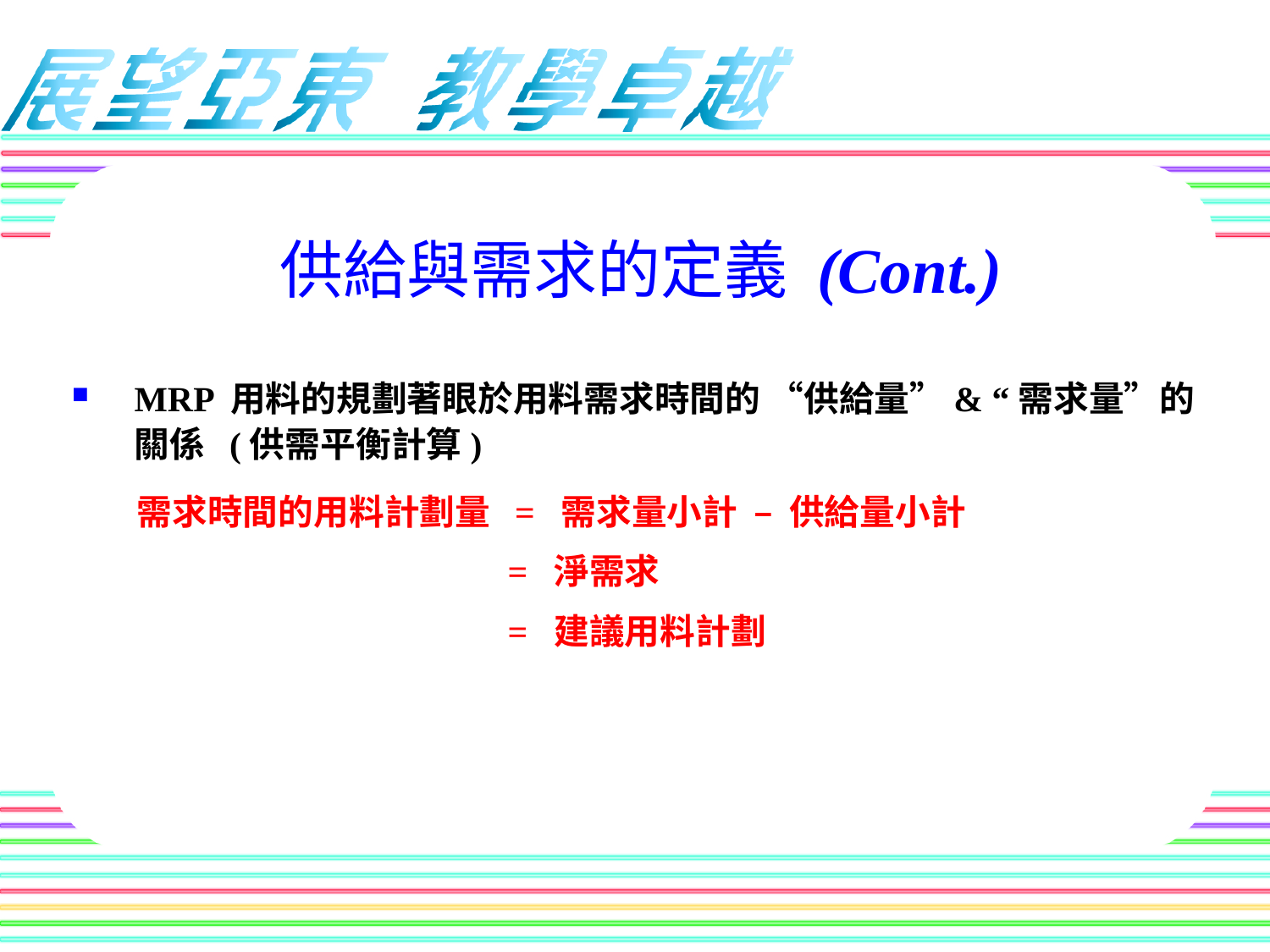

供給與需求的定義 (Cont.)
MRP 用料的規劃著眼於用料需求時間的 “供給量”& “需求量”的關係  (供需平衡計算)
       需求時間的用料計劃量  =  需求量小計  –  供給量小計
                                                 =  淨需求
                                                 =  建議用料計劃